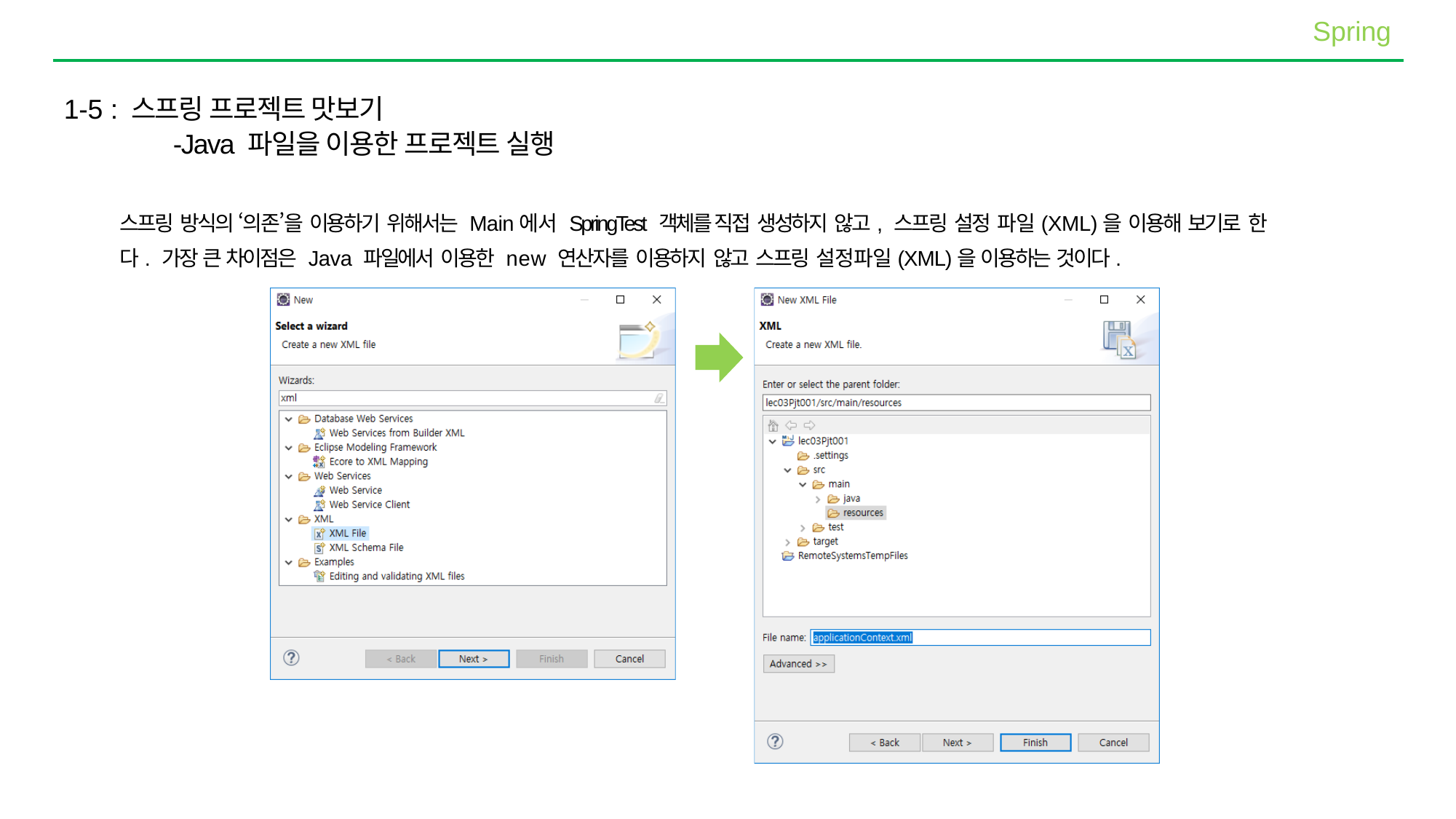

Spring
1-5 : 스프링 프로젝트 맛보기
	-Java 파일을 이용한 프로젝트 실행

스프링 방식의 ‘의존’을 이용하기 위해서는 Main에서 SpringTest 객체를 직접 생성하지 않고, 스프링 설정 파일(XML)을 이용해  보기로 한다. 가장 큰 차이점은 Java 파일에서 이용한 new 연산자를 이용하지 않고 스프링 설정파일(XML)을 이용하는 것이다.